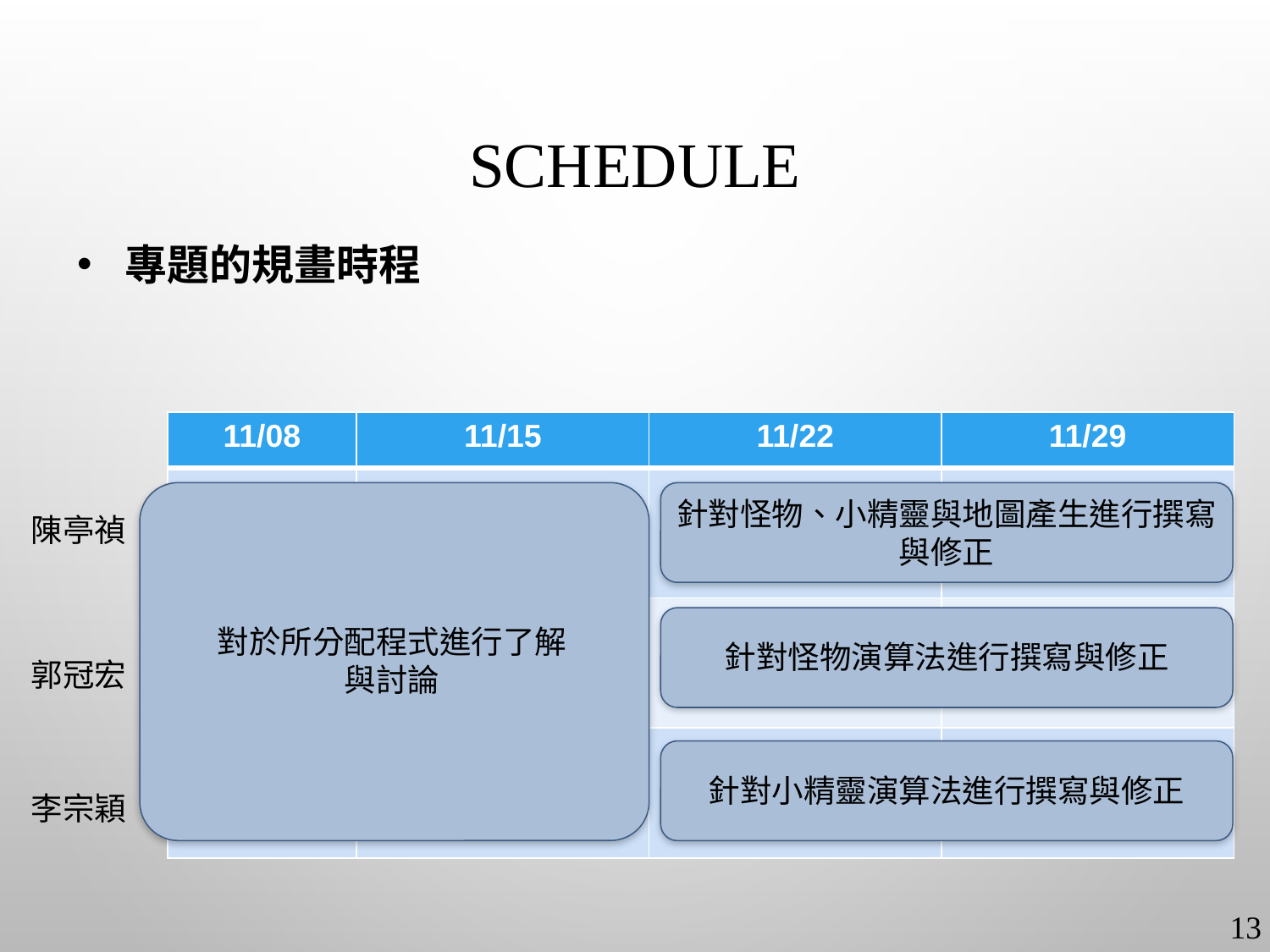

# Schedule
專題的規畫時程
| 11/08 | 11/15 | 11/22 | 11/29 |
| --- | --- | --- | --- |
|  |  |  |  |
|  |  |  |  |
|  |  |  |  |

針對怪物、小精靈與地圖產生進行撰寫與修正
陳亭禎

對於所分配程式進行了解與討論
針對怪物演算法進行撰寫與修正
郭冠宏

針對小精靈演算法進行撰寫與修正
李宗穎
13